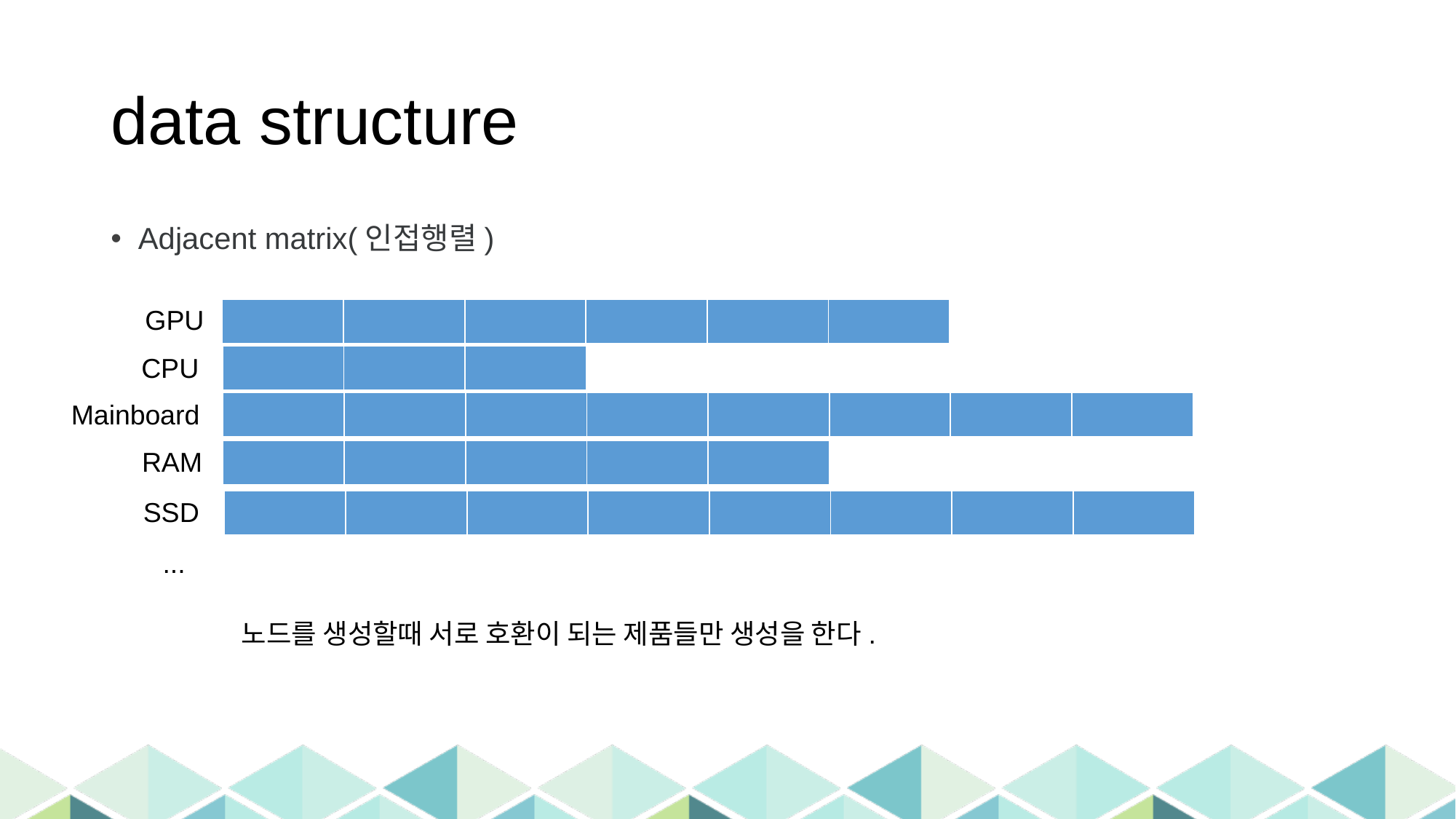

# data structure
Adjacent matrix(인접행렬)

GPU
|  |  |  |  |  |  |
| --- | --- | --- | --- | --- | --- |
CPU
|  |  |  |
| --- | --- | --- |
Mainboard
|  |  |  |  |  |  |  |  |
| --- | --- | --- | --- | --- | --- | --- | --- |
RAM
|  |  |  |  |  |
| --- | --- | --- | --- | --- |
SSD
|  |  |  |  |  |  |  |  |
| --- | --- | --- | --- | --- | --- | --- | --- |
...
노드를 생성할때 서로 호환이 되는 제품들만 생성을 한다.